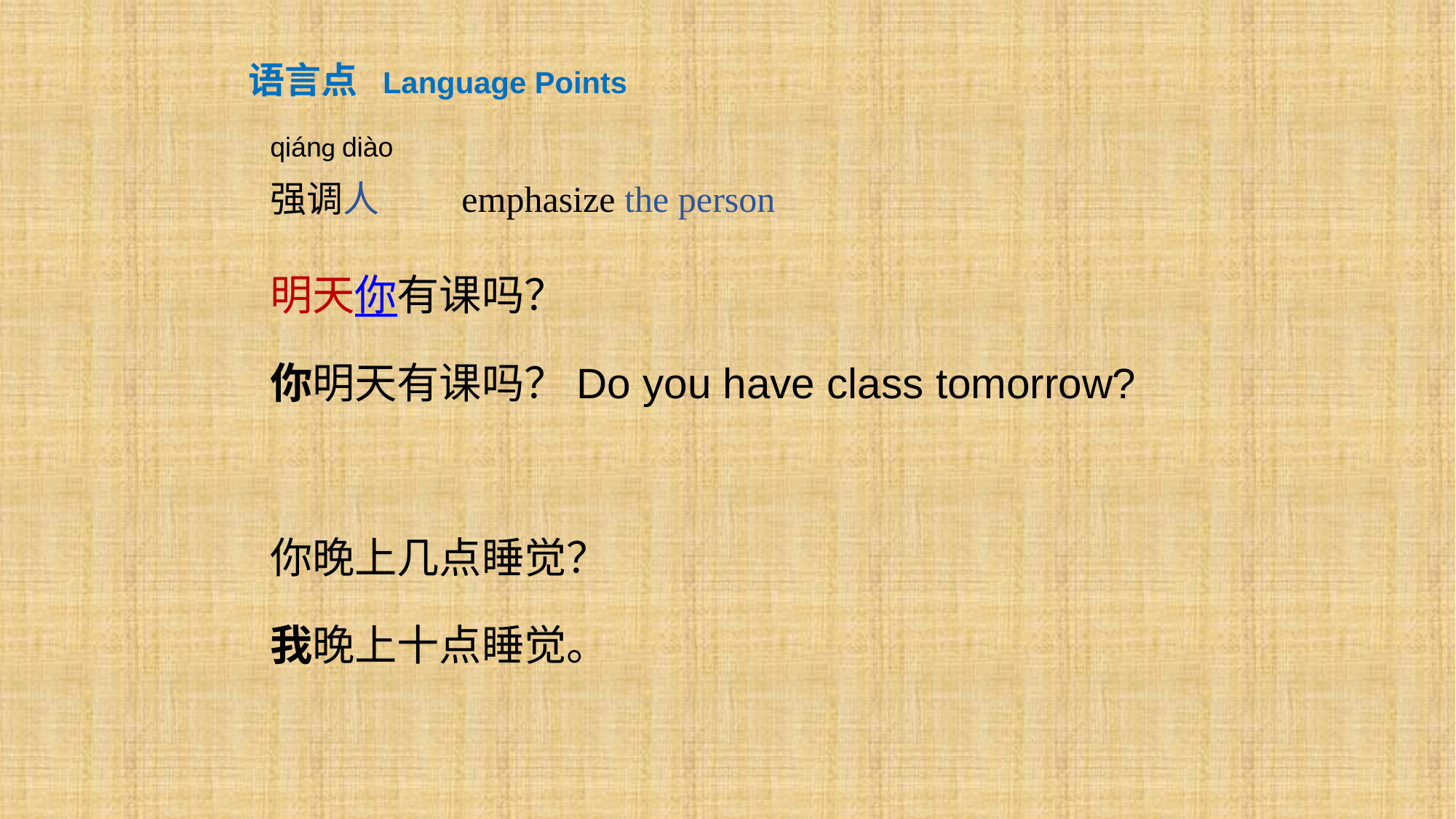

语言点  Language Points
qiánɡ diào
强调人         emphasize the person
明天你有课吗？
你明天有课吗？Do you have class tomorrow?

你晚上几点睡觉？
我晚上十点睡觉。